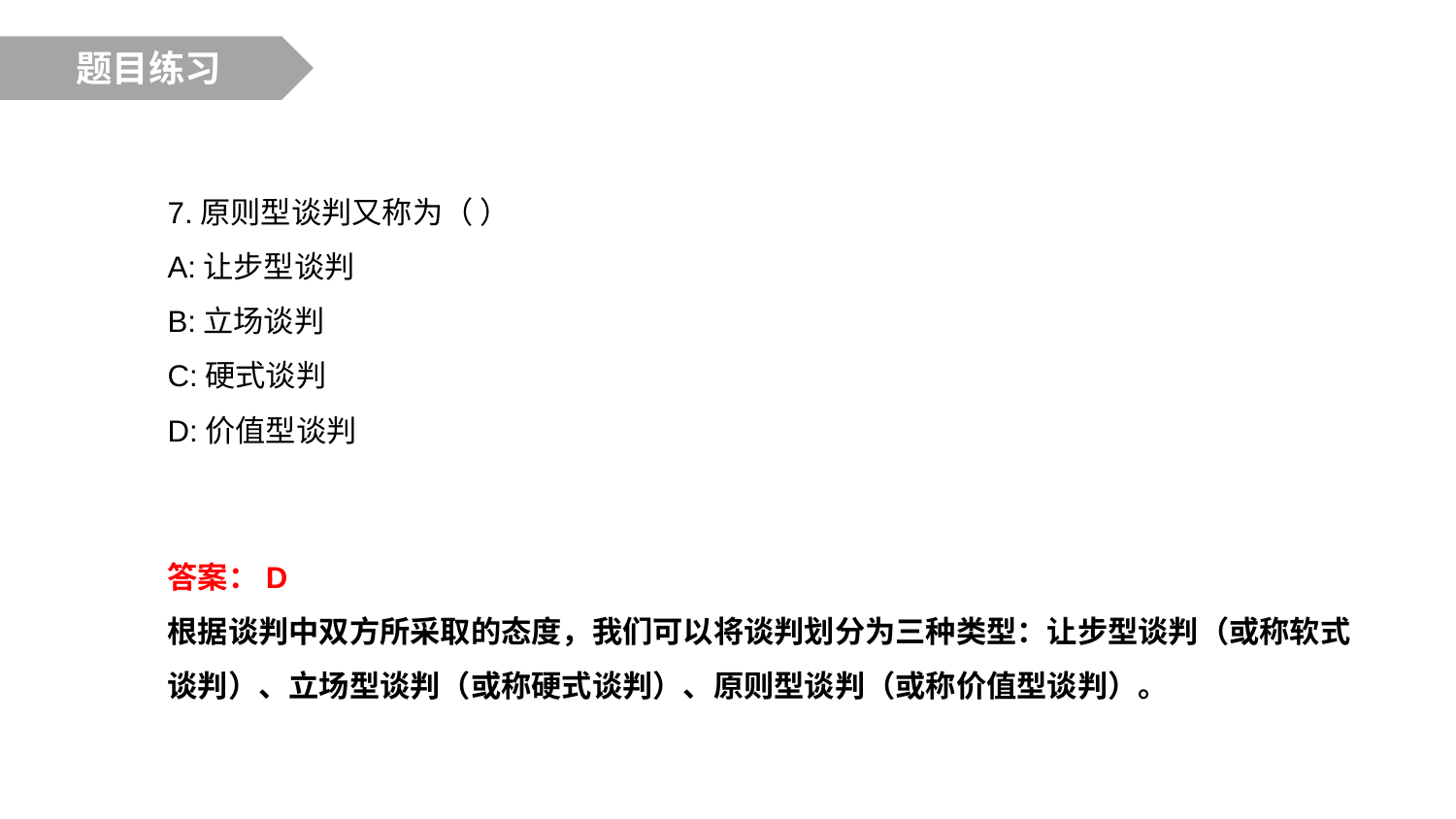

题目练习
7.原则型谈判又称为（ ）
A:让步型谈判
B:立场谈判
C:硬式谈判
D:价值型谈判
答案：D
根据谈判中双方所采取的态度，我们可以将谈判划分为三种类型：让步型谈判（或称软式谈判）、立场型谈判（或称硬式谈判）、原则型谈判（或称价值型谈判）。